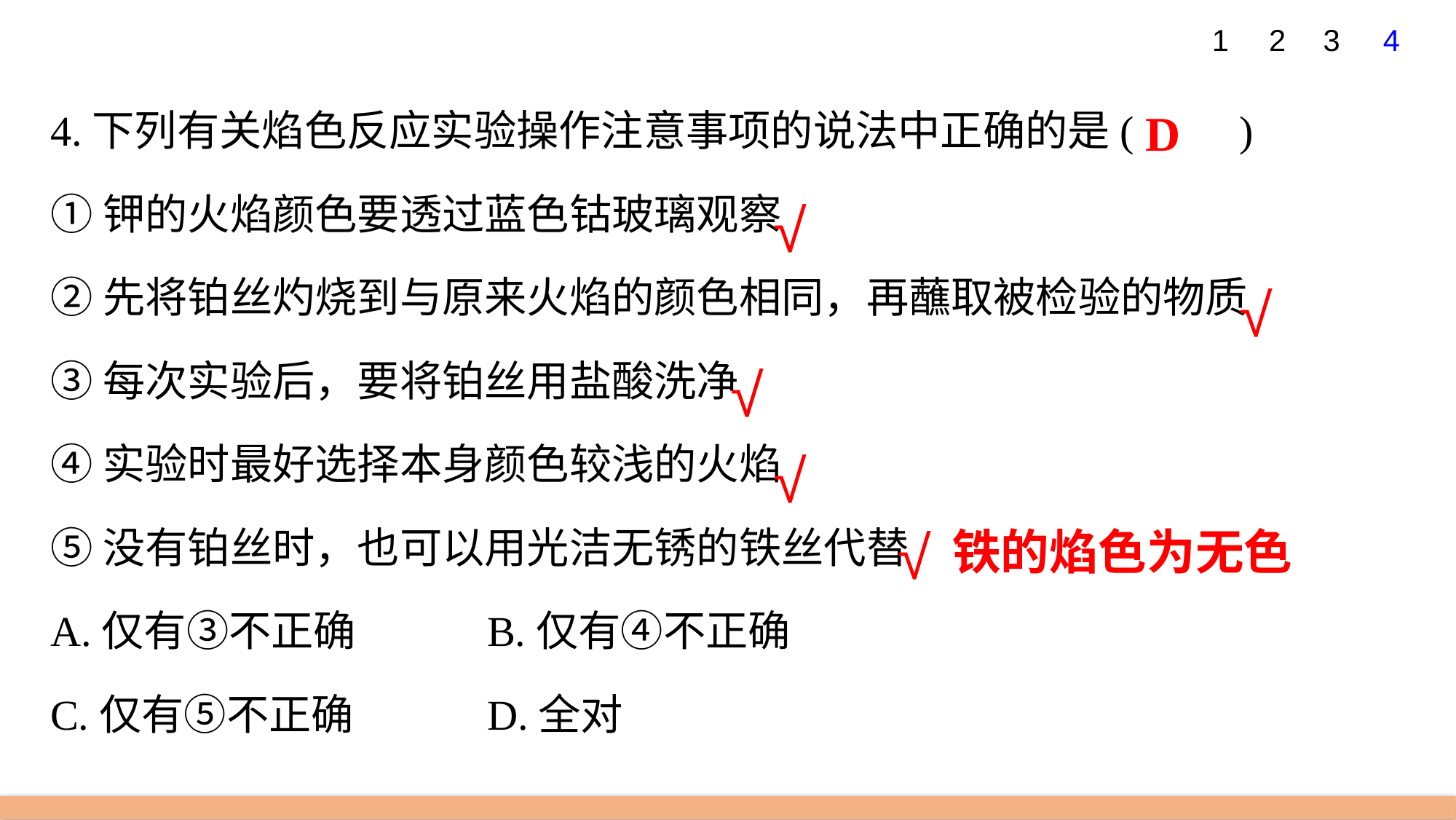

1
2
3
4
4.下列有关焰色反应实验操作注意事项的说法中正确的是(　　)
①钾的火焰颜色要透过蓝色钴玻璃观察
②先将铂丝灼烧到与原来火焰的颜色相同，再蘸取被检验的物质
③每次实验后，要将铂丝用盐酸洗净
④实验时最好选择本身颜色较浅的火焰
⑤没有铂丝时，也可以用光洁无锈的铁丝代替
A.仅有③不正确  		B.仅有④不正确
C.仅有⑤不正确  		D.全对
D
√
√
√
√
铁的焰色为无色
√